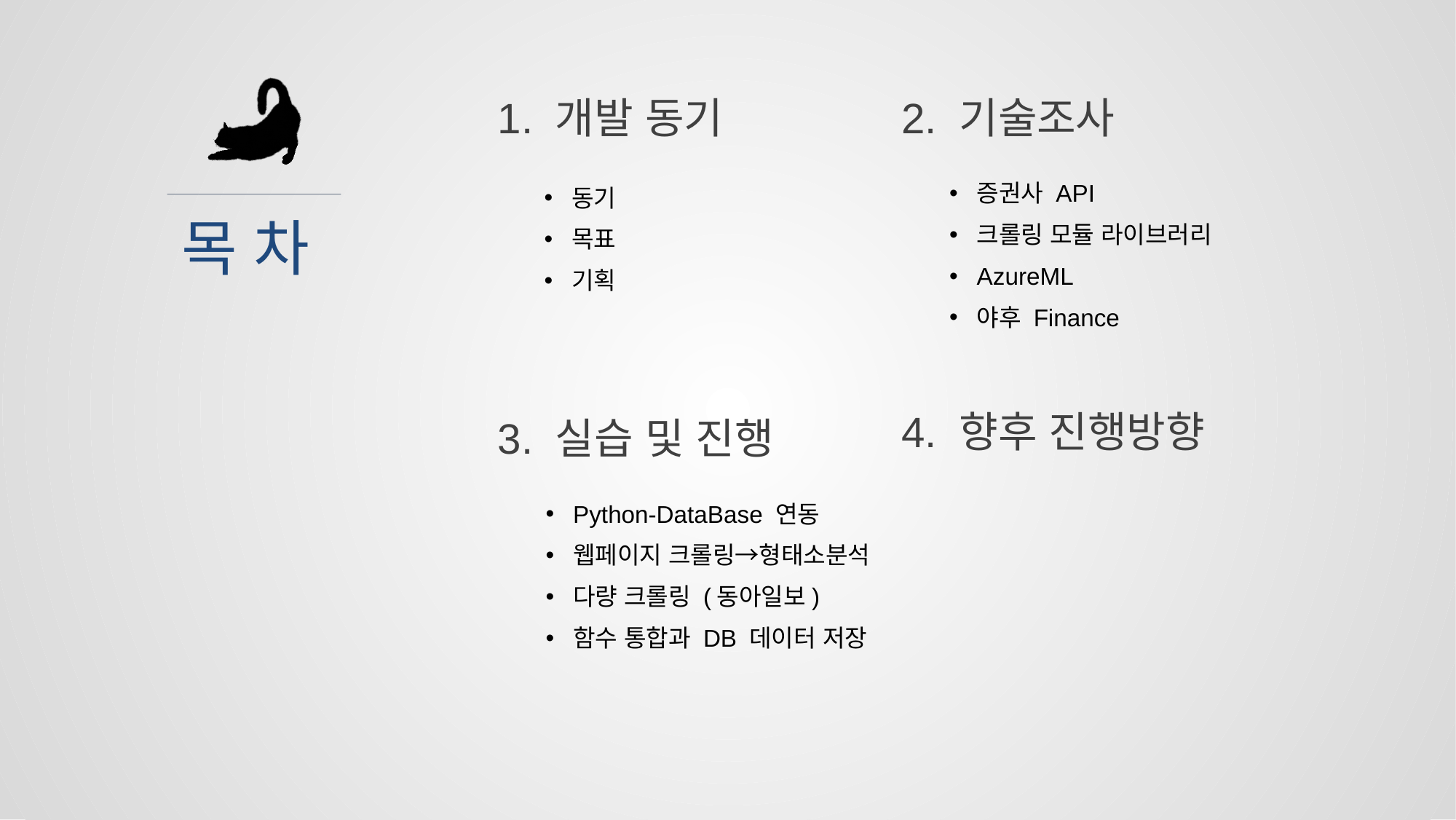

1. 개발 동기
2. 기술조사
증권사 API
크롤링 모듈 라이브러리
AzureML
야후 Finance
동기
목표
기획
# 목 차
4. 향후 진행방향
3. 실습 및 진행
Python-DataBase 연동
웹페이지 크롤링→형태소분석
다량 크롤링 (동아일보)
함수 통합과 DB 데이터 저장